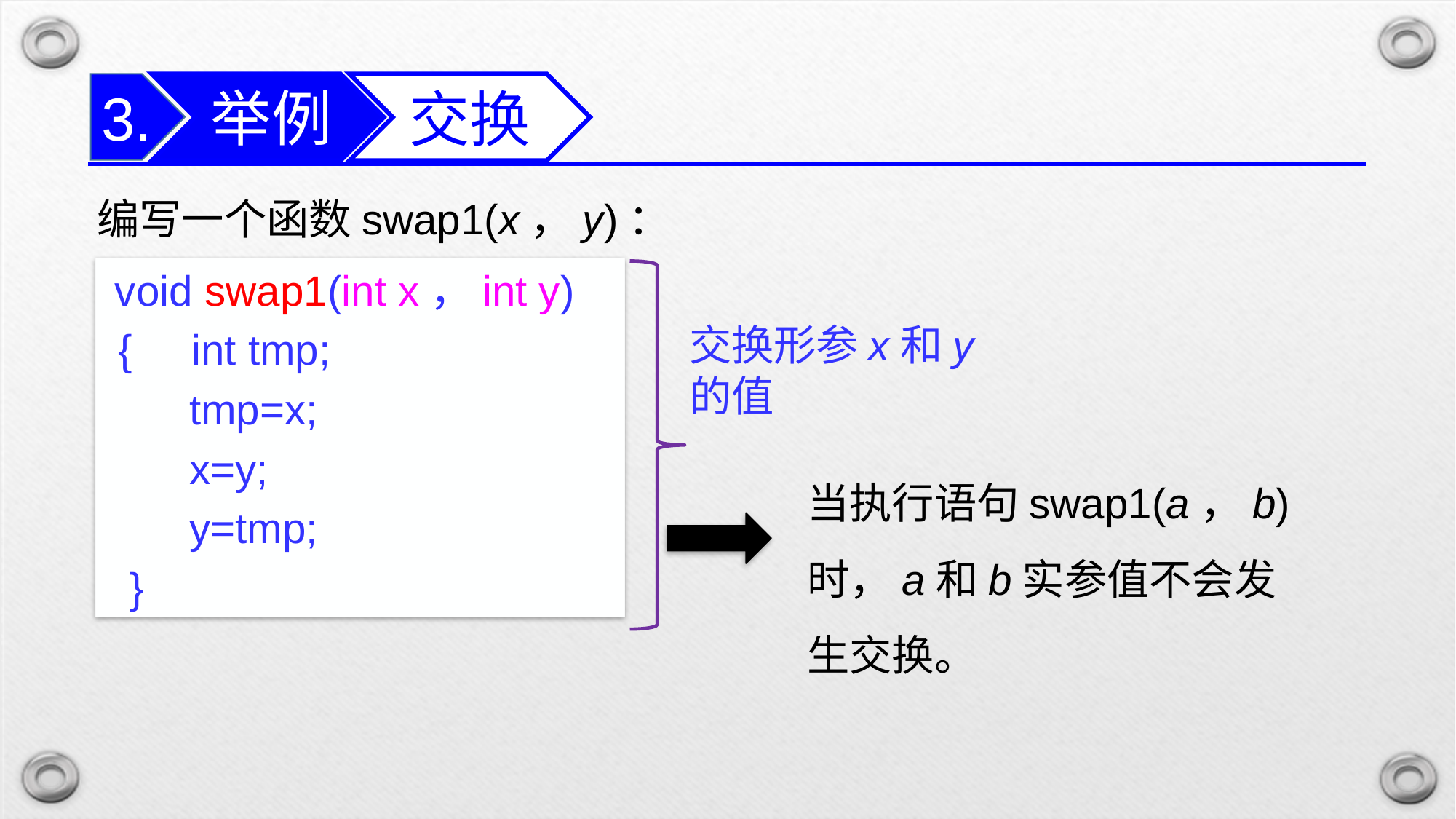

举例

3.
交换
编写一个函数swap1(x，y)：
 void swap1(int x，int y)
 {     int tmp;
       tmp=x;
       x=y;
       y=tmp;
  }

交换形参x和y的值
当执行语句swap1(a，b)时，a和b实参值不会发生交换。